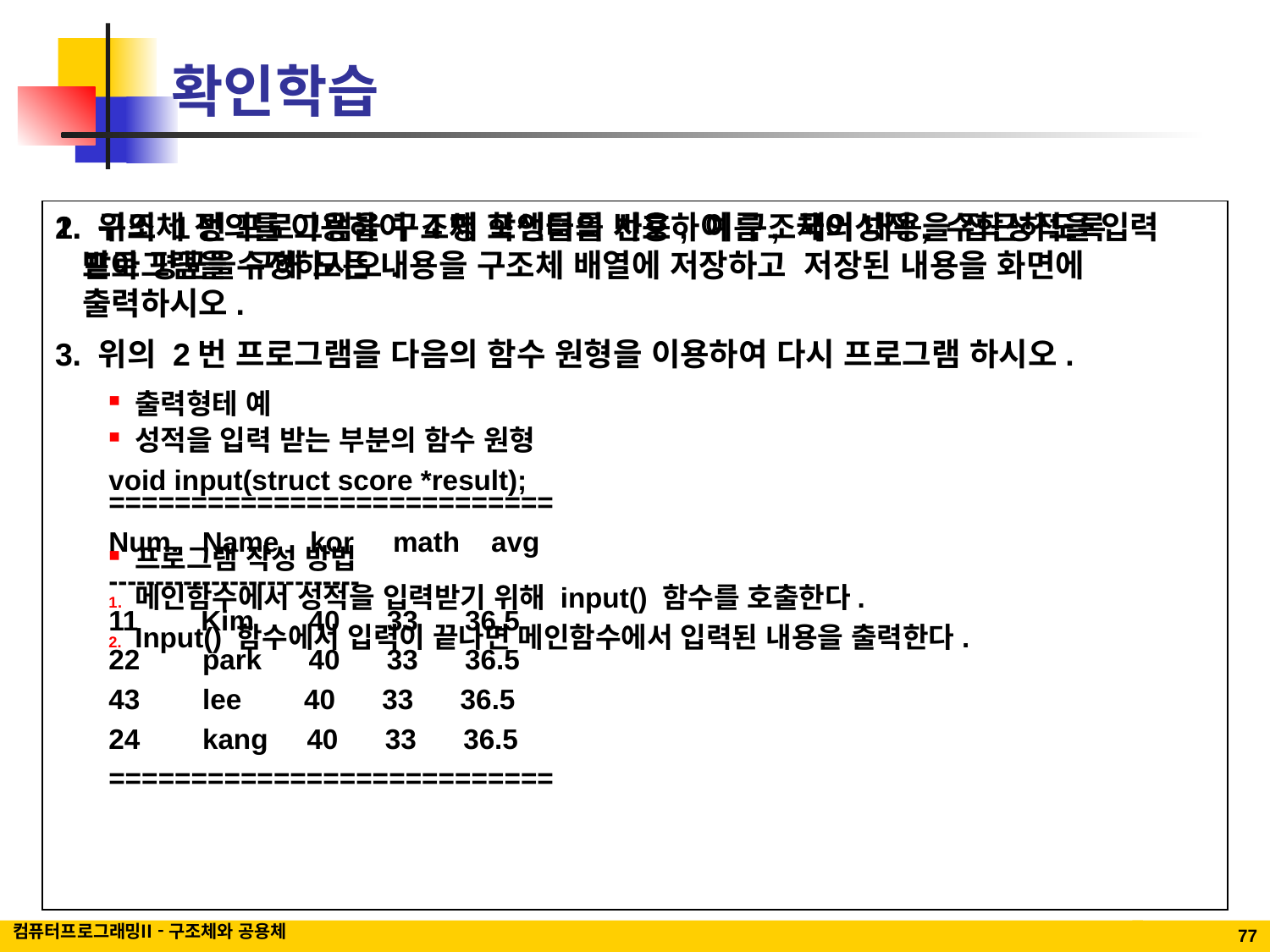

# 확인학습
1. 구조체 정의를 이용하여 4명 학생들의 번호, 이름, 국어성적, 수학성적을 입력 받아 평균을 구해 모든 내용을 구조체 배열에 저장하고  저장된 내용을 화면에 출력하시오.

출력형테 예

===========================
Num.   Name    kor     math    avg
---------------------------
11        Kim       40      33      36.5
22        park      40      33      36.5
43        lee        40      33      36.5
24        kang     40      33      36.5
===========================
2. 위의 1번 프로그램을 구조체 포인터를 사용하여 구조체의 내용을 접근하도록 프로그램을 수정하시오.

3. 위의 2번 프로그램을 다음의 함수 원형을 이용하여 다시 프로그램 하시오.

성적을 입력 받는 부분의 함수 원형
void input(struct score *result);

프로그램 작성 방법
메인함수에서 성적을 입력받기 위해 input() 함수를 호출한다.
Input() 함수에서 입력이 끝나면 메인함수에서 입력된 내용을 출력한다.
컴퓨터프로그래밍II - 구조체와 공용체
77